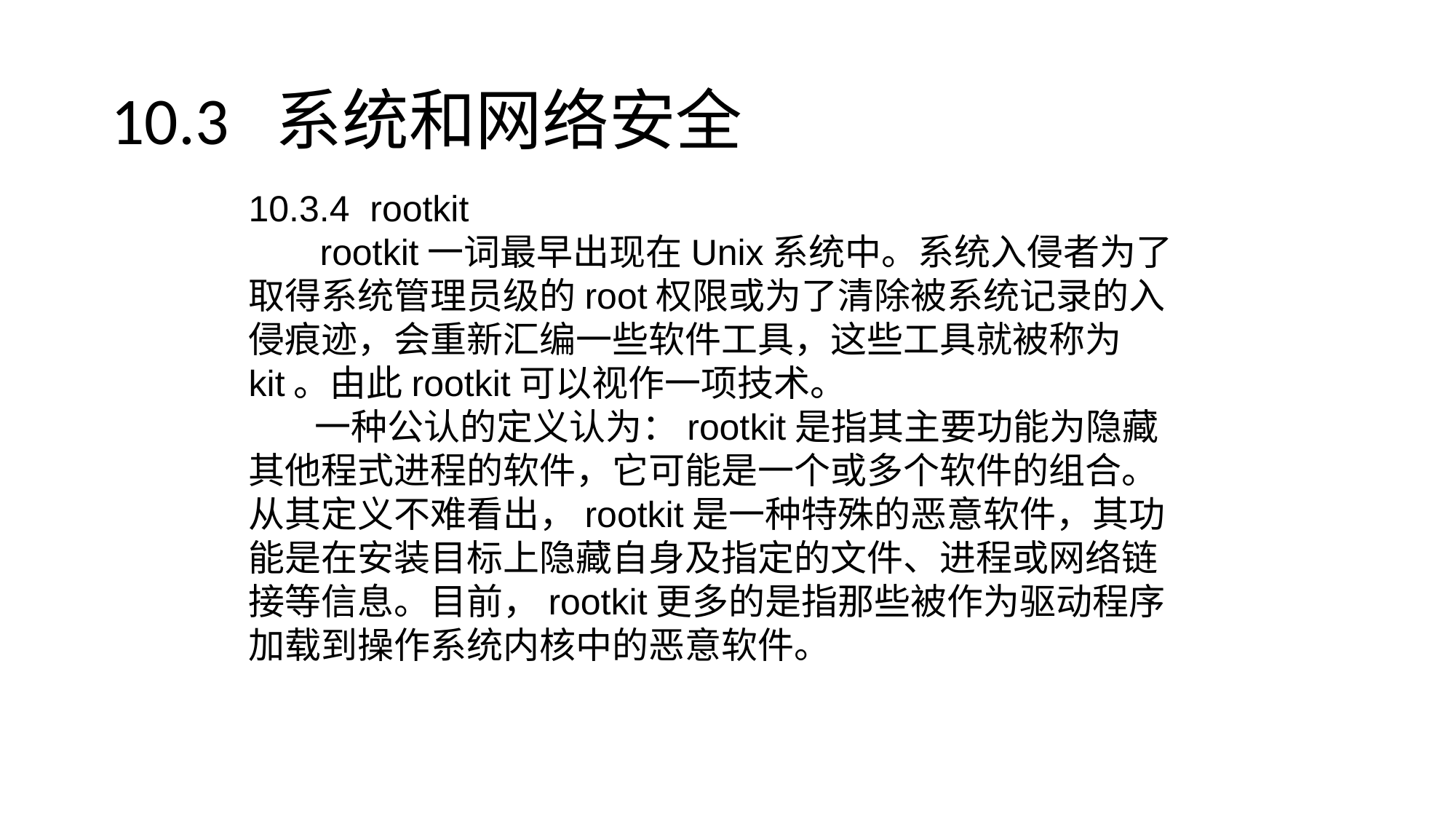

10.3  系统和网络安全
10.3.4  rootkit
       rootkit一词最早出现在Unix系统中。系统入侵者为了取得系统管理员级的root权限或为了清除被系统记录的入侵痕迹，会重新汇编一些软件工具，这些工具就被称为kit。由此rootkit可以视作一项技术。
       一种公认的定义认为：rootkit是指其主要功能为隐藏其他程式进程的软件，它可能是一个或多个软件的组合。从其定义不难看出，rootkit是一种特殊的恶意软件，其功能是在安装目标上隐藏自身及指定的文件、进程或网络链接等信息。目前，rootkit更多的是指那些被作为驱动程序加载到操作系统内核中的恶意软件。
14